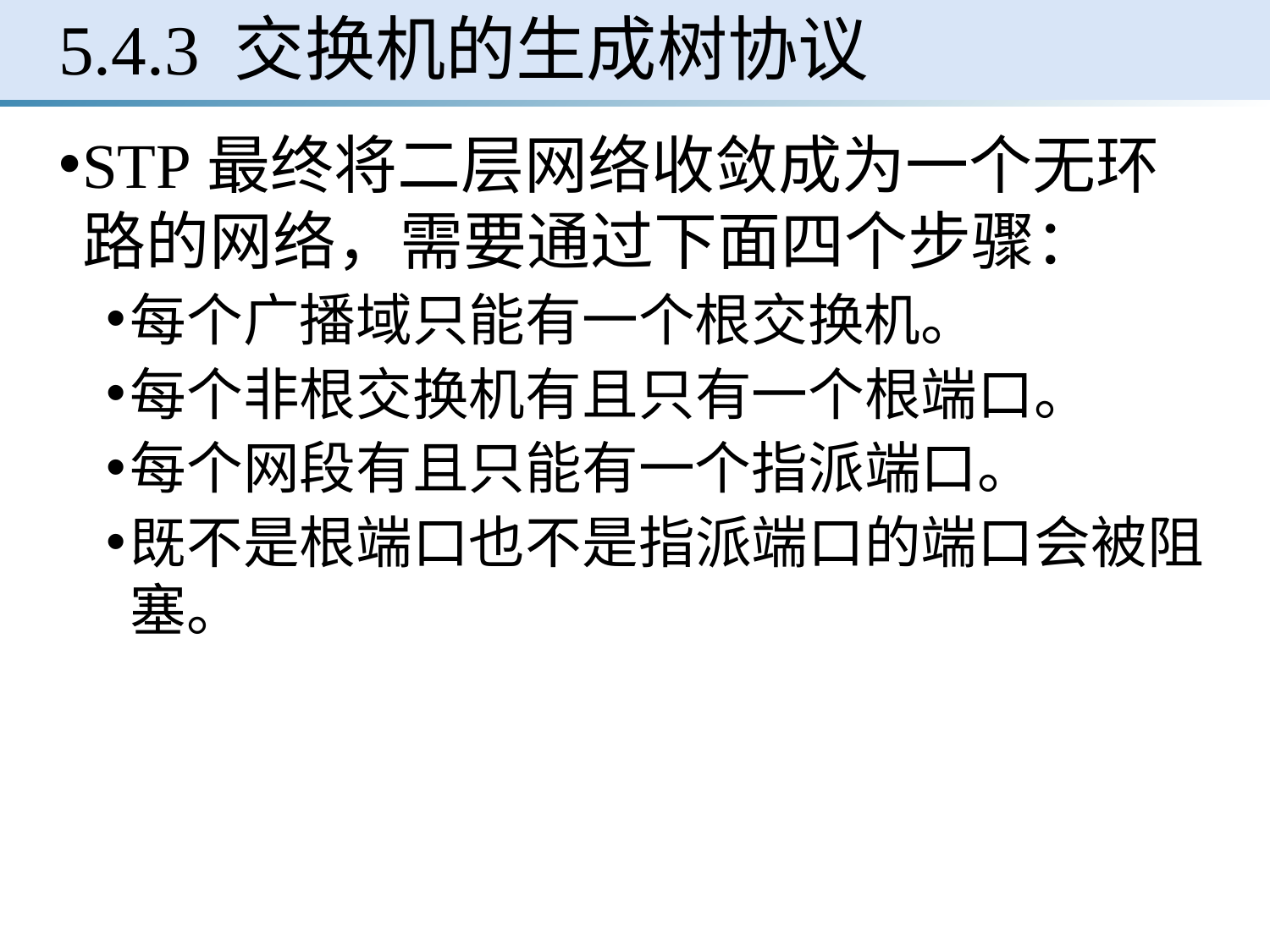

# 5.4.3 交换机的生成树协议
STP最终将二层网络收敛成为一个无环路的网络，需要通过下面四个步骤：
每个广播域只能有一个根交换机。
每个非根交换机有且只有一个根端口。
每个网段有且只能有一个指派端口。
既不是根端口也不是指派端口的端口会被阻塞。